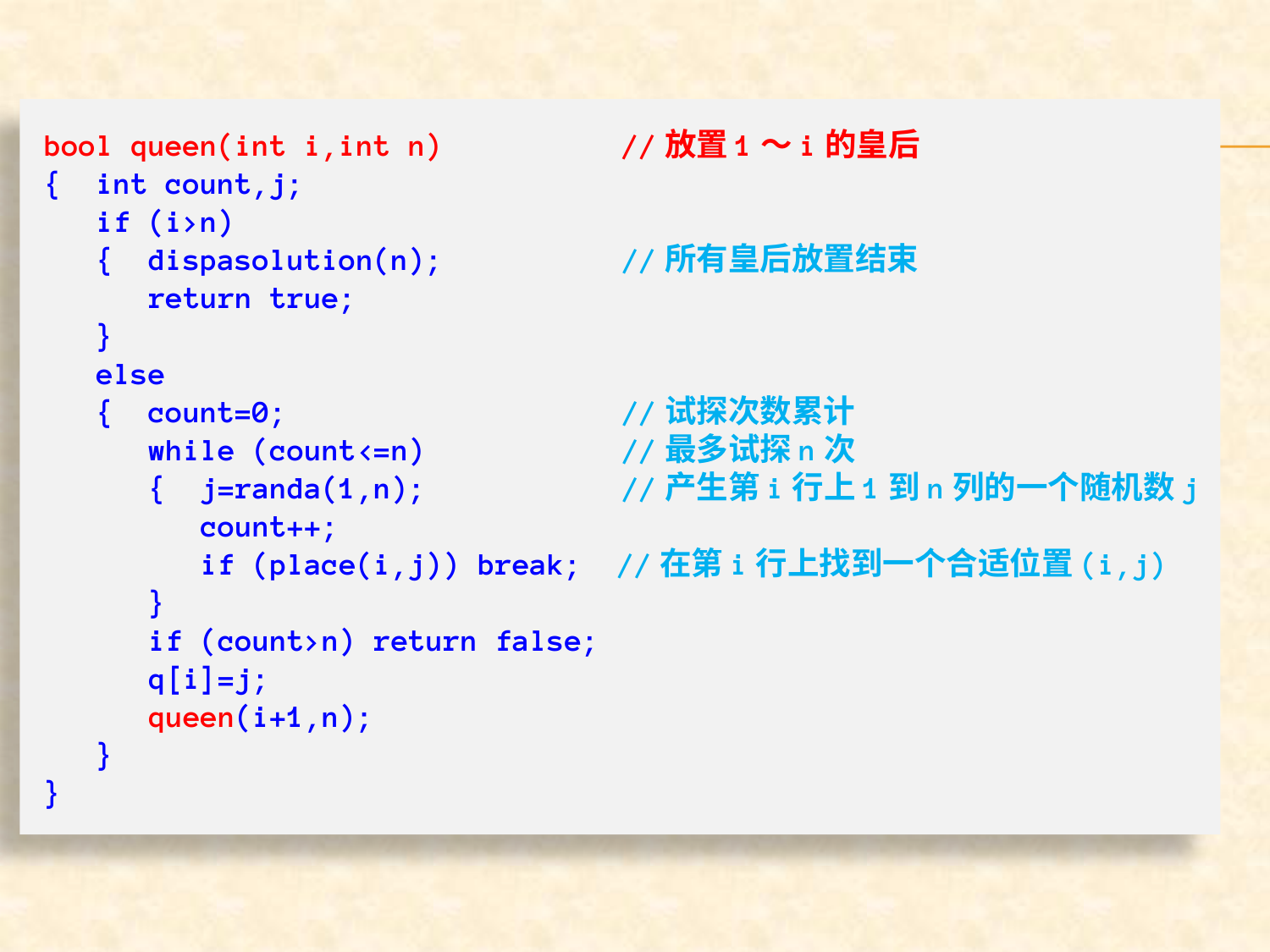

bool queen(int i,int n)	    //放置1～i的皇后
{  int count,j;
   if (i>n)
   {  dispasolution(n);	    //所有皇后放置结束
      return true;
   }
   else
   {  count=0;			    //试探次数累计
      while (count<=n)	    //最多试探n次
      {  j=randa(1,n);	    //产生第i行上1到n列的一个随机数j
         count++;
         if (place(i,j)) break;  //在第i行上找到一个合适位置(i,j)
      }
      if (count>n) return false;
      q[i]=j;
      queen(i+1,n);
   }
}